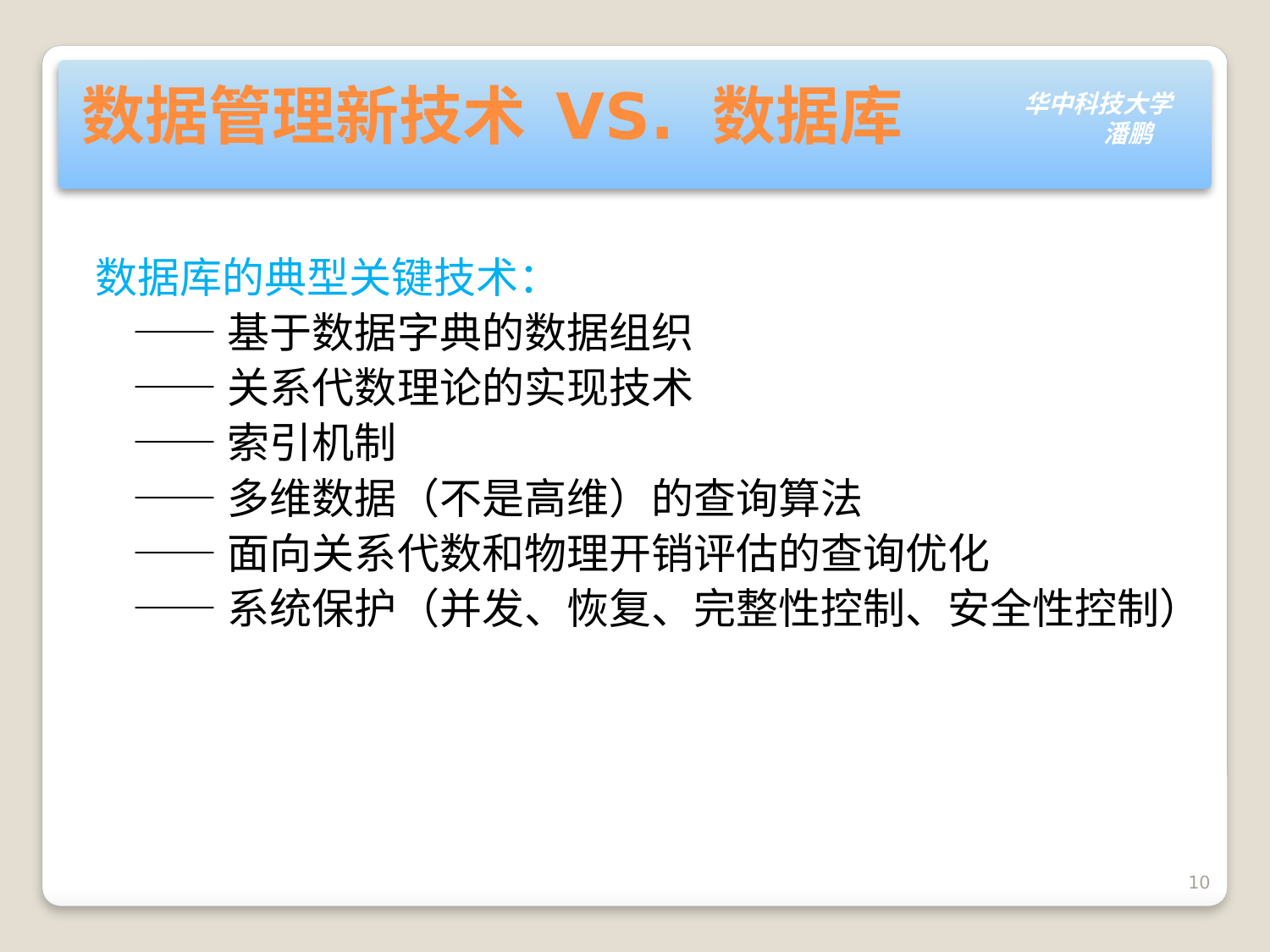

# 数据管理新技术 VS. 数据库
数据库的典型关键技术：
    ——基于数据字典的数据组织
    ——关系代数理论的实现技术
    ——索引机制
    ——多维数据（不是高维）的查询算法
    ——面向关系代数和物理开销评估的查询优化
    ——系统保护（并发、恢复、完整性控制、安全性控制）

10